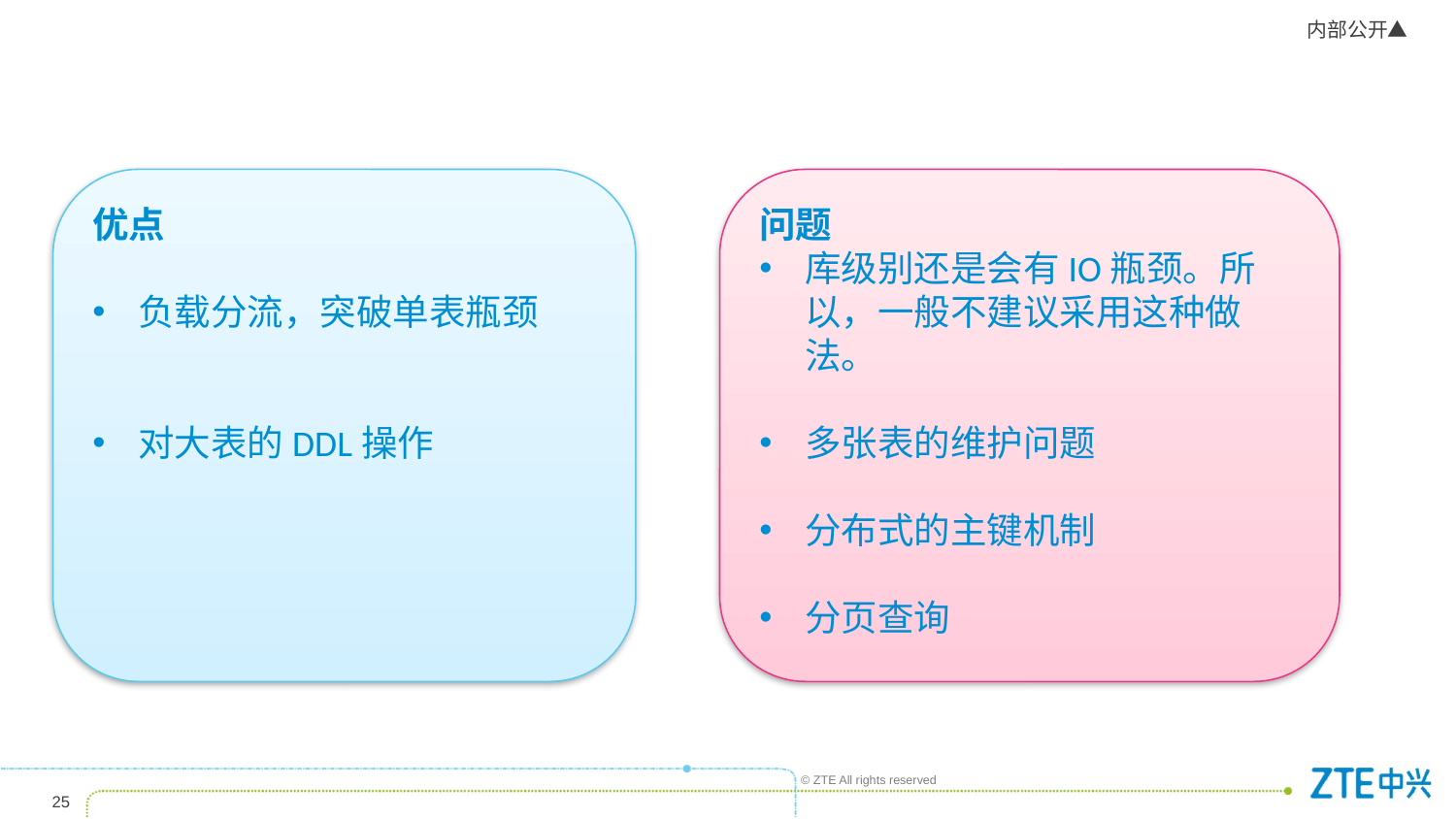

优点

负载分流，突破单表瓶颈

对大表的DDL操作

问题
库级别还是会有IO瓶颈。所以，一般不建议采用这种做法。

多张表的维护问题

分布式的主键机制

分页查询